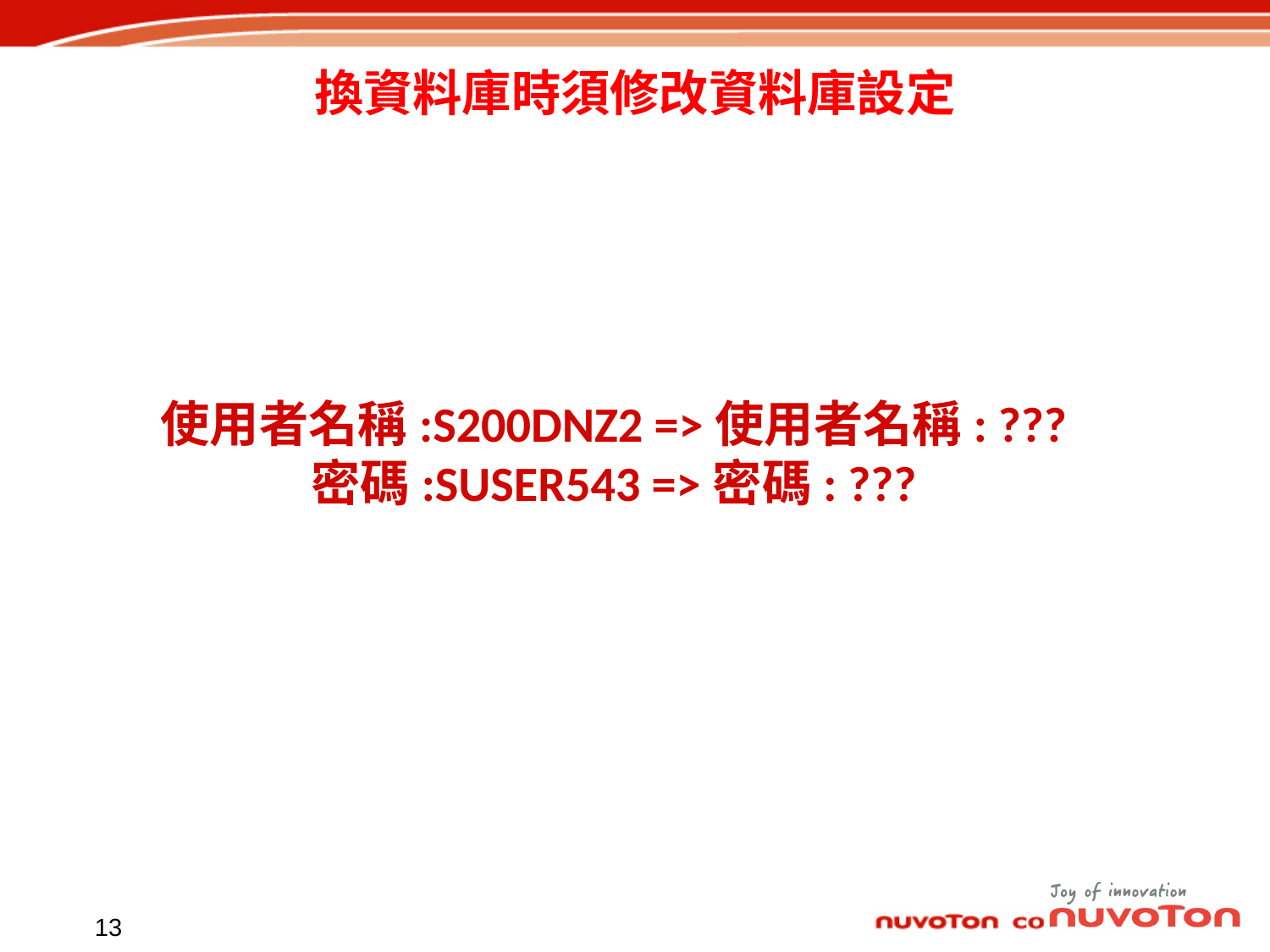

# 換資料庫時須修改資料庫設定
使用者名稱:S200DNZ2 =>使用者名稱: ???
密碼:SUSER543 =>密碼: ???
13